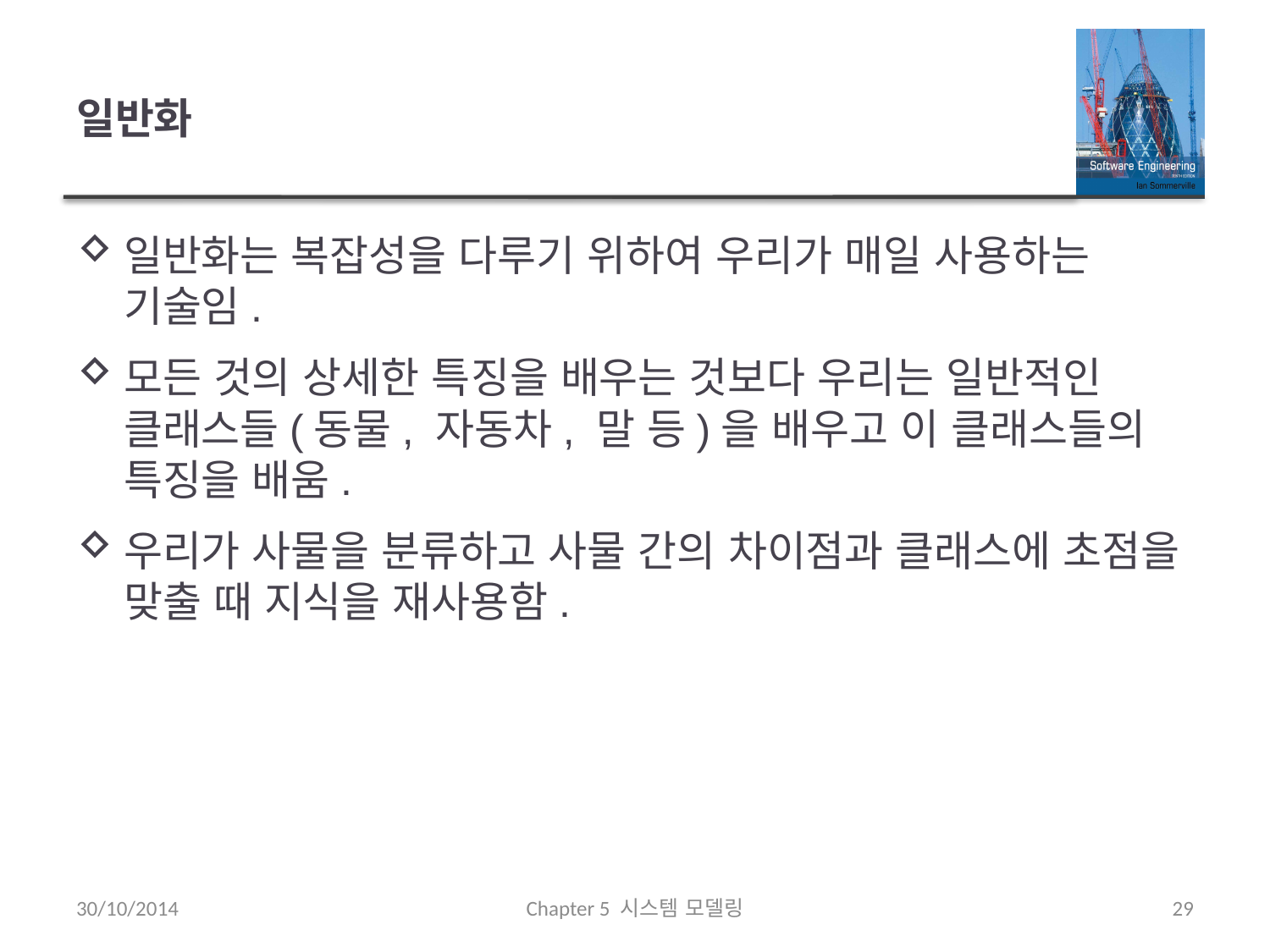

# 일반화
일반화는 복잡성을 다루기 위하여 우리가 매일 사용하는 기술임.
모든 것의 상세한 특징을 배우는 것보다 우리는 일반적인 클래스들(동물, 자동차, 말 등)을 배우고 이 클래스들의 특징을 배움.
우리가 사물을 분류하고 사물 간의 차이점과 클래스에 초점을 맞출 때 지식을 재사용함.
30/10/2014
Chapter 5 시스템 모델링
29